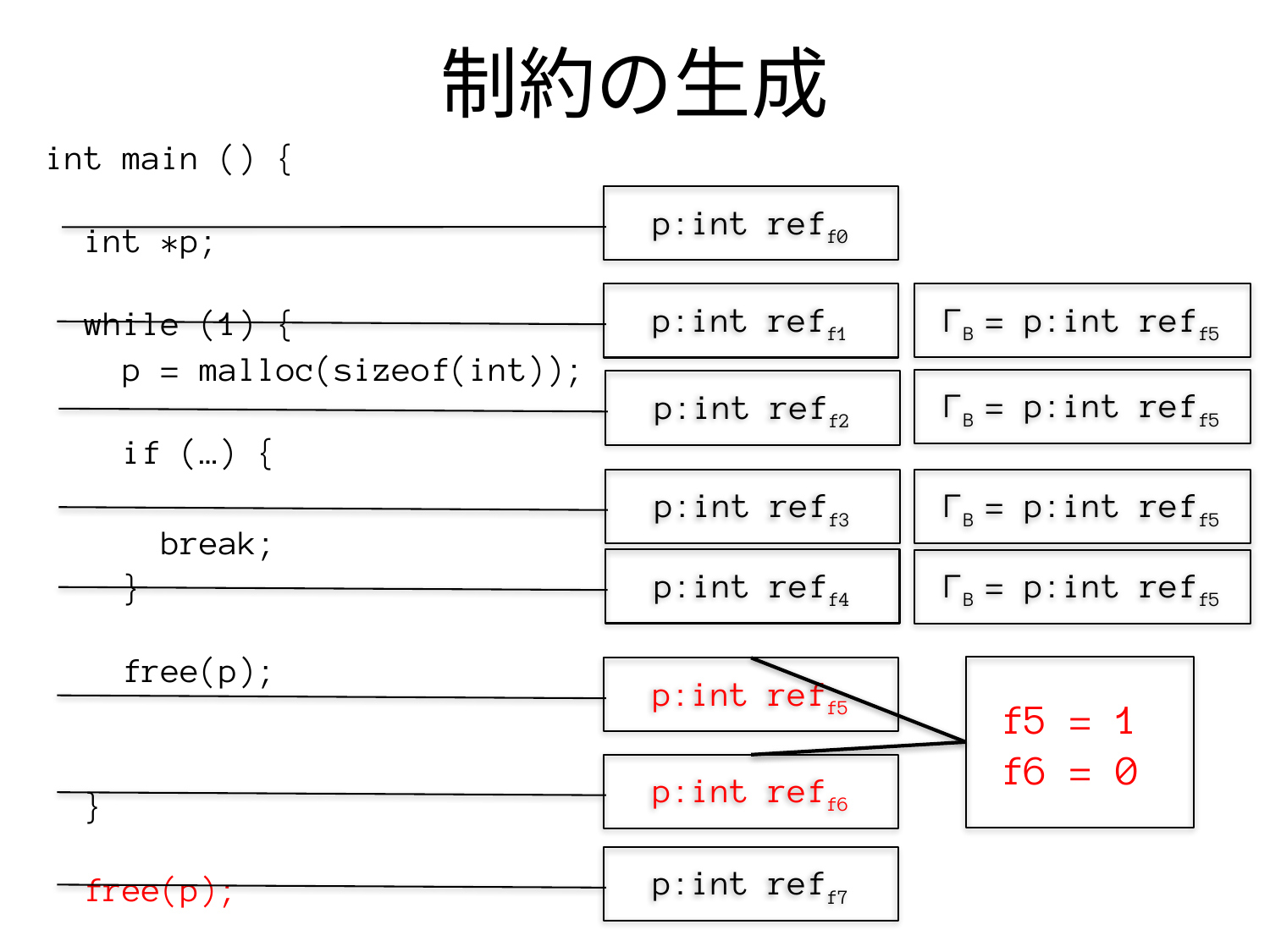

# 制約の生成
int main () {
  int *p;
  while (1) {
    p = malloc(sizeof(int));
    if (…) {

      break;
    }
    free(p);

  }
  free(p);

  return 0;

}
p:int reff0
p:int reff1
ΓB = p:int reff5
ΓB = p:int reff5
p:int reff2
p:int reff3
ΓB = p:int reff5
p:int reff4
ΓB = p:int reff5

p:int reff5
f5 = 1
f6 = 0
p:int reff6
p:int reff7